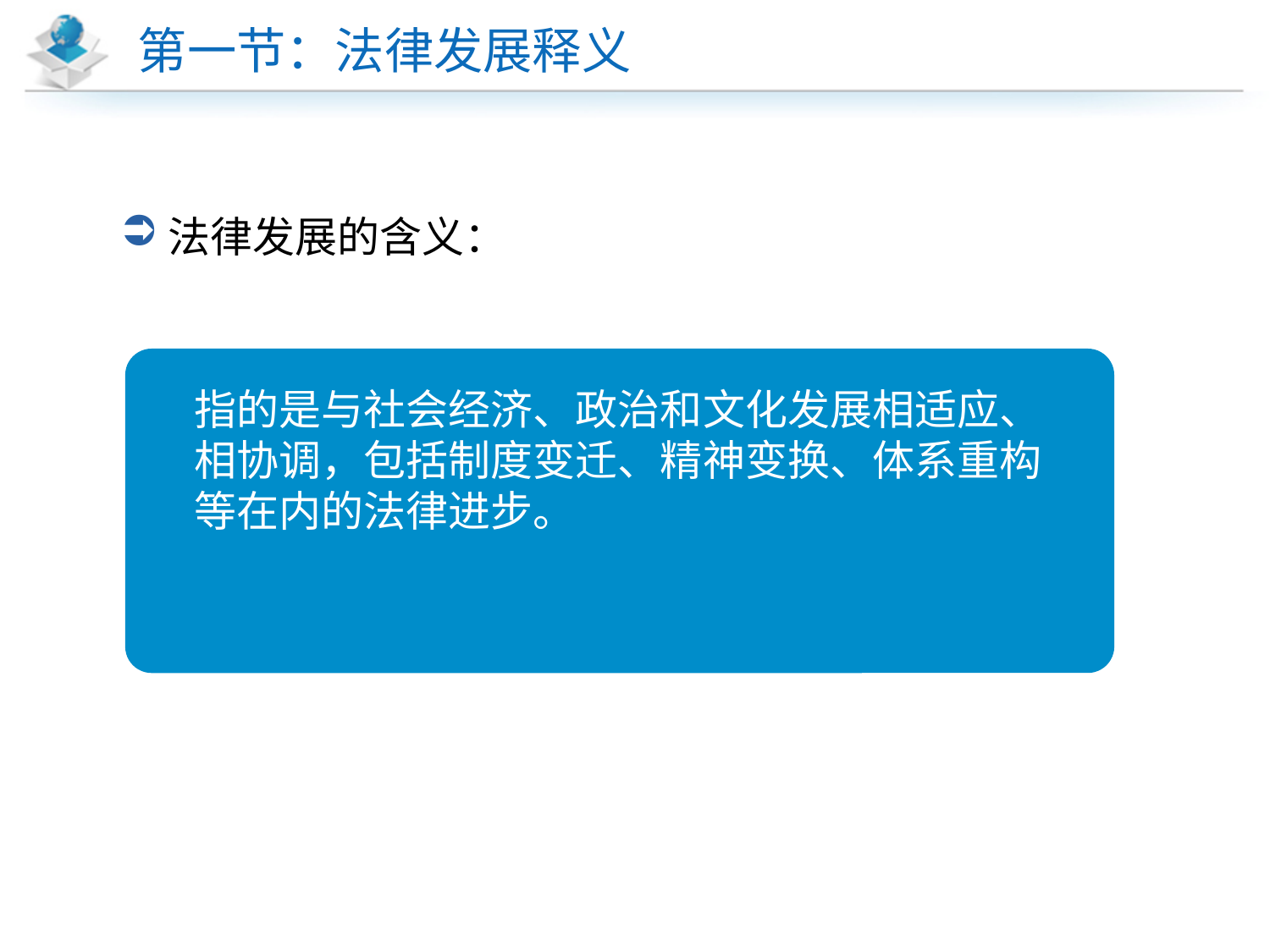

# 第一节：法律发展释义
法律发展的含义：

指的是与社会经济、政治和文化发展相适应、相协调，包括制度变迁、精神变换、体系重构等在内的法律进步。